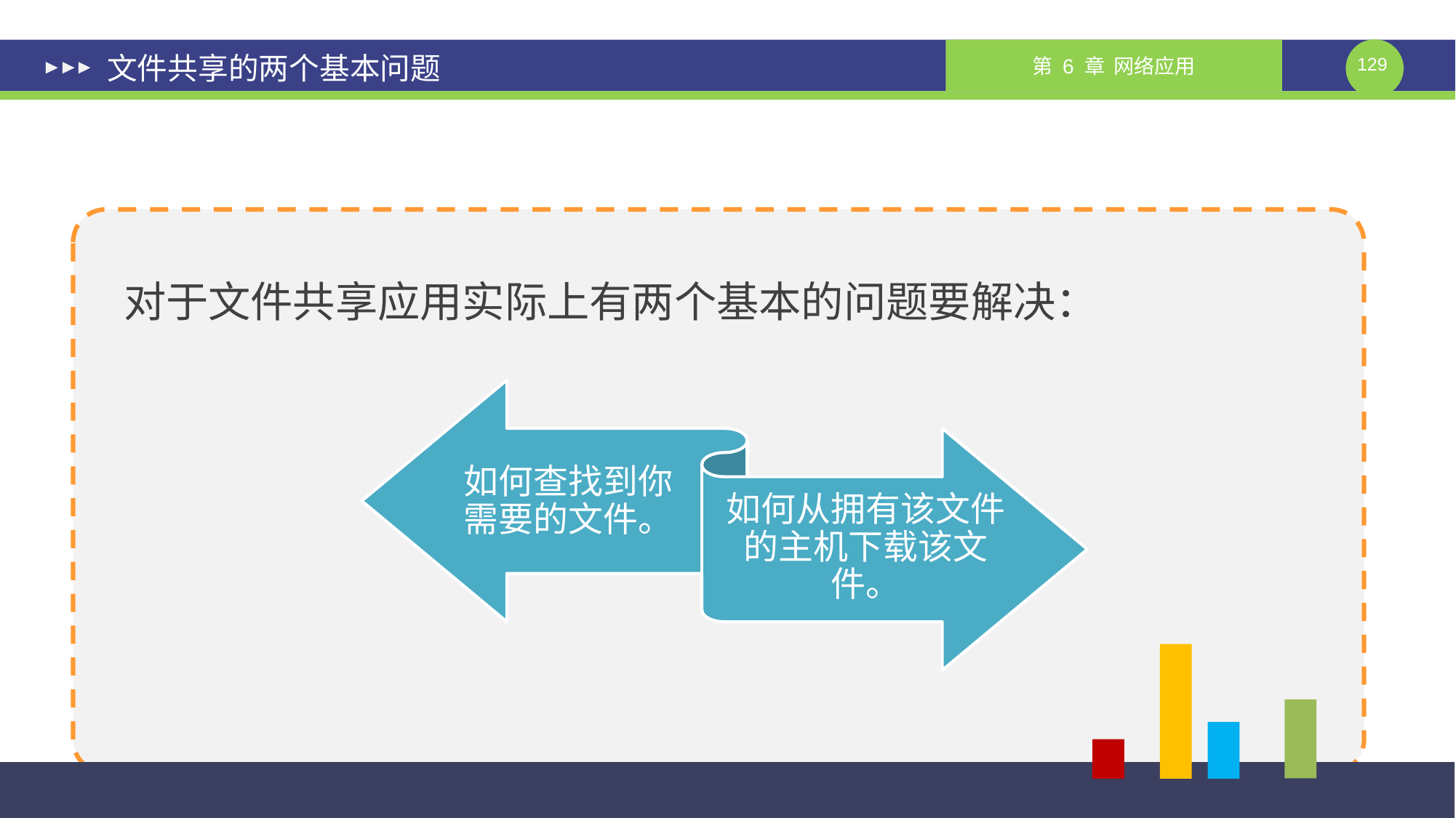

# 文件共享的两个基本问题

对于文件共享应用实际上有两个基本的问题要解决：
如何查找到你需要的文件。
如何从拥有该文件的主机下载该文件。

课件制作人：谢钧  谢希仁